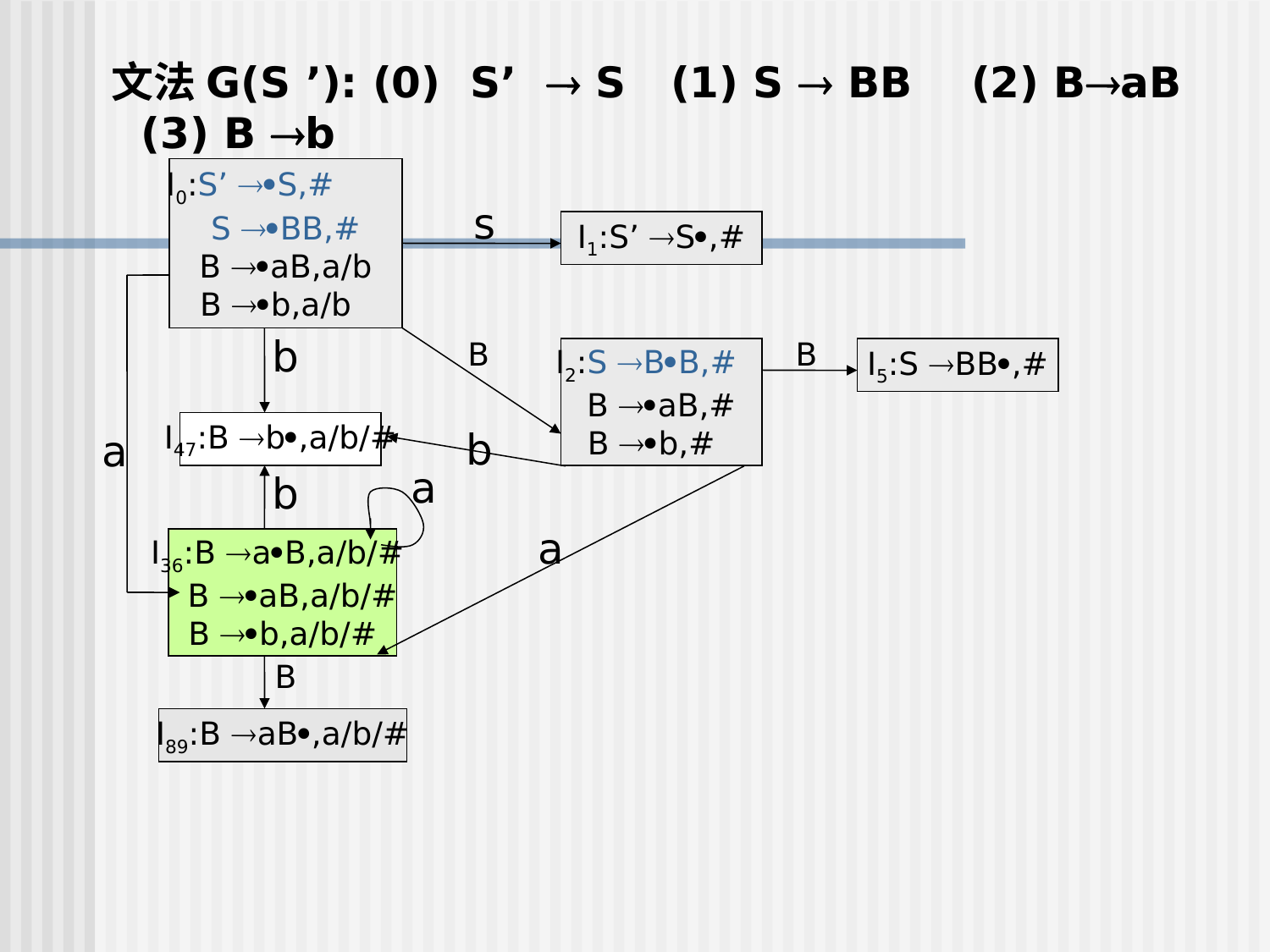

文法G(S ’): (0)  S’  → S   (1) S → BB    (2) B→aB    (3) B →b
I0:S’ →•S,#
S →•BB,#
B →•aB,a/b
B →•b,a/b
s
I1:S’ →S•,#

b

B
B
I2:S →B•B,#
B →•aB,#
B →•b,#
I5:S →BB•,#

I47:B →b•,a/b/#
b
a

a
b

a

I36:B →a•B,a/b/#
  B →•aB,a/b/#
  B →•b,a/b/#

B

I89:B →aB•,a/b/#